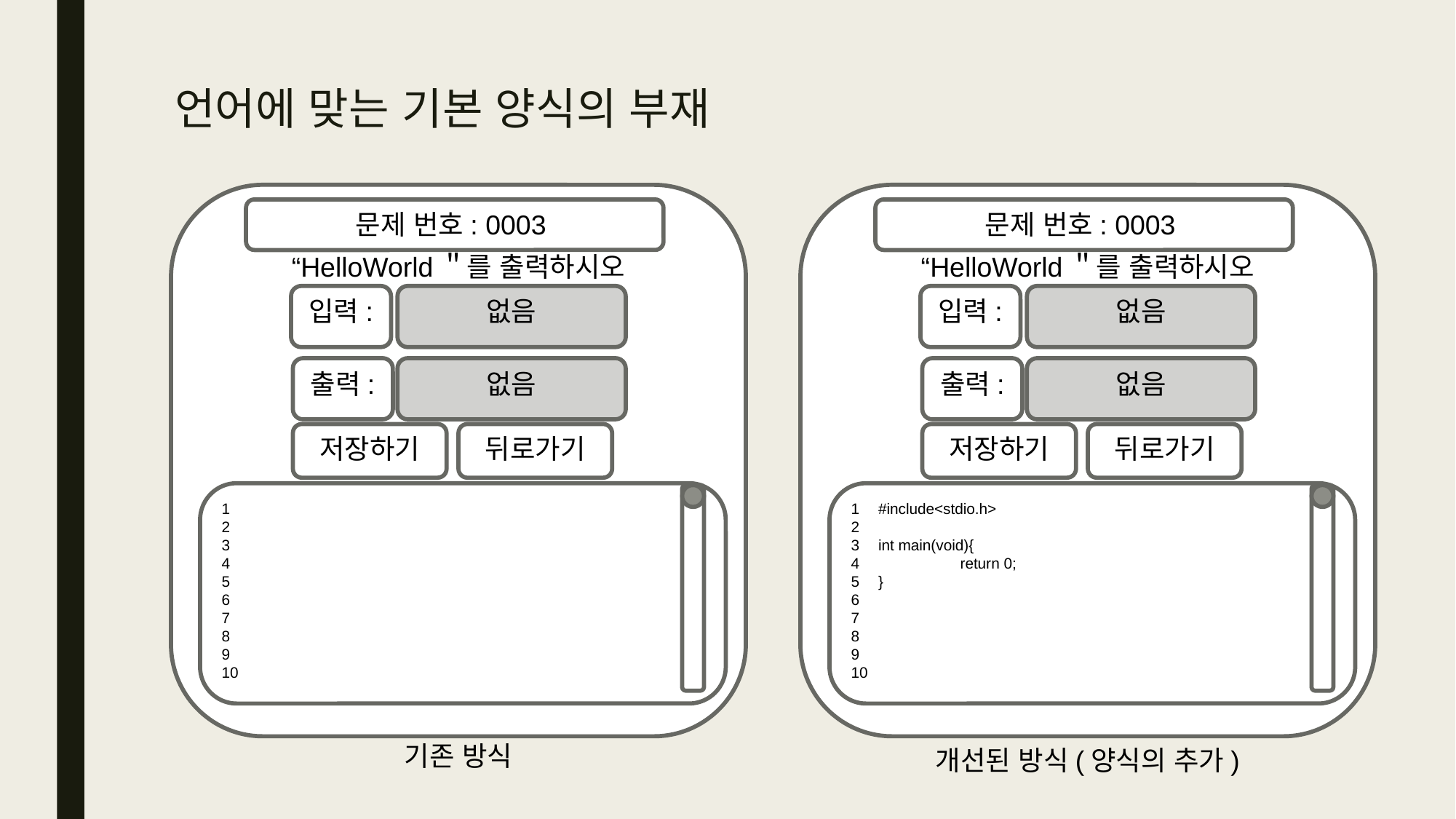

# 언어에 맞는 기본 양식의 부재

“HelloWorld＂를 출력하시오

“HelloWorld＂를 출력하시오

문제 번호: 0003
문제 번호: 0003
입력:

없음
입력:

없음
없음
없음
출력:

출력:

저장하기

뒤로가기

저장하기

뒤로가기

2

4
5
6
7
8
9
10

#include<stdio.h>
2
int main(void){
4	return 0;
}
6
7
8
9
10

기존 방식
개선된 방식(양식의 추가)